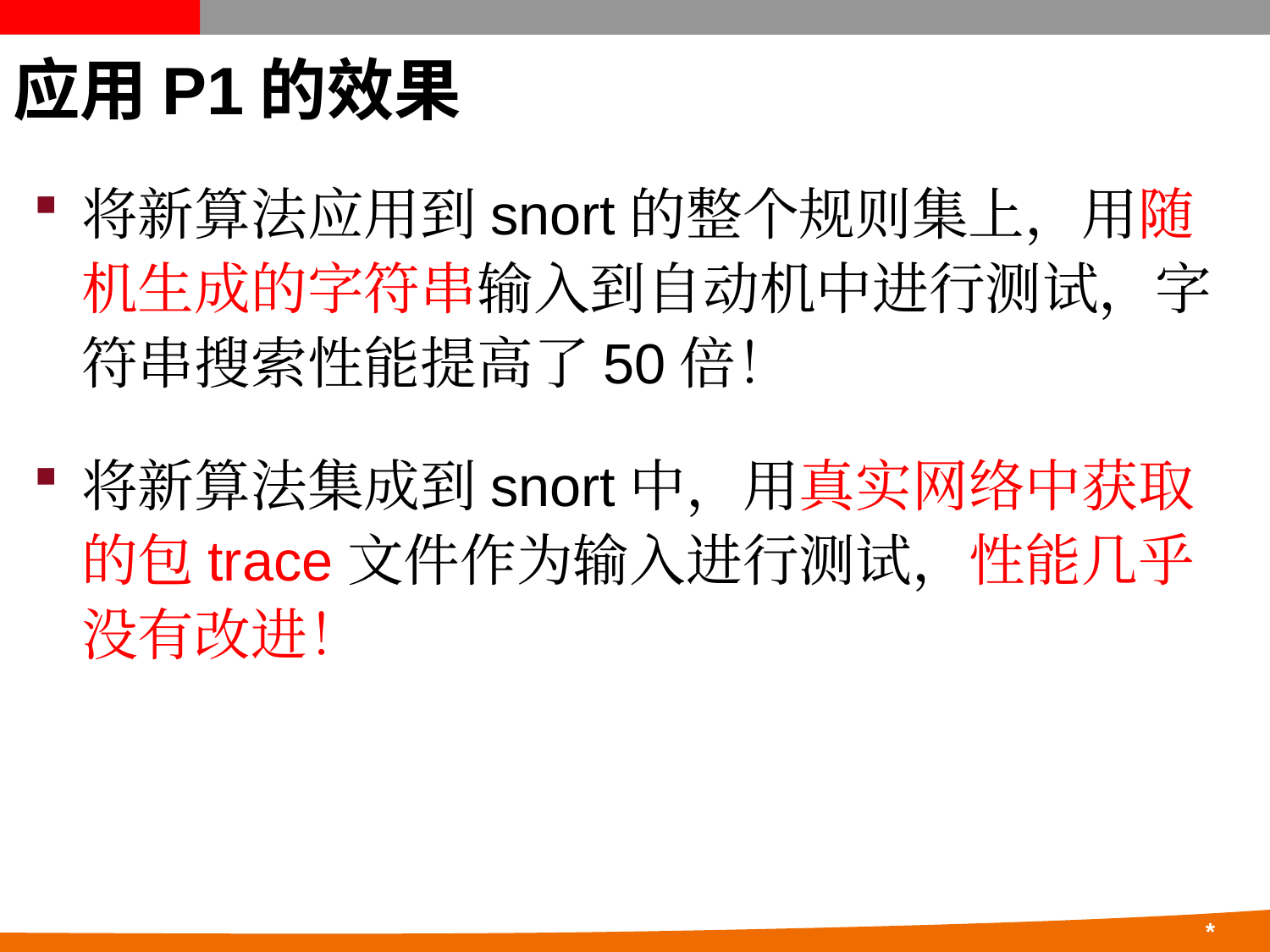

# 应用P1的效果
将新算法应用到snort的整个规则集上，用随机生成的字符串输入到自动机中进行测试，字符串搜索性能提高了50倍！

将新算法集成到snort中，用真实网络中获取的包trace文件作为输入进行测试，性能几乎没有改进！